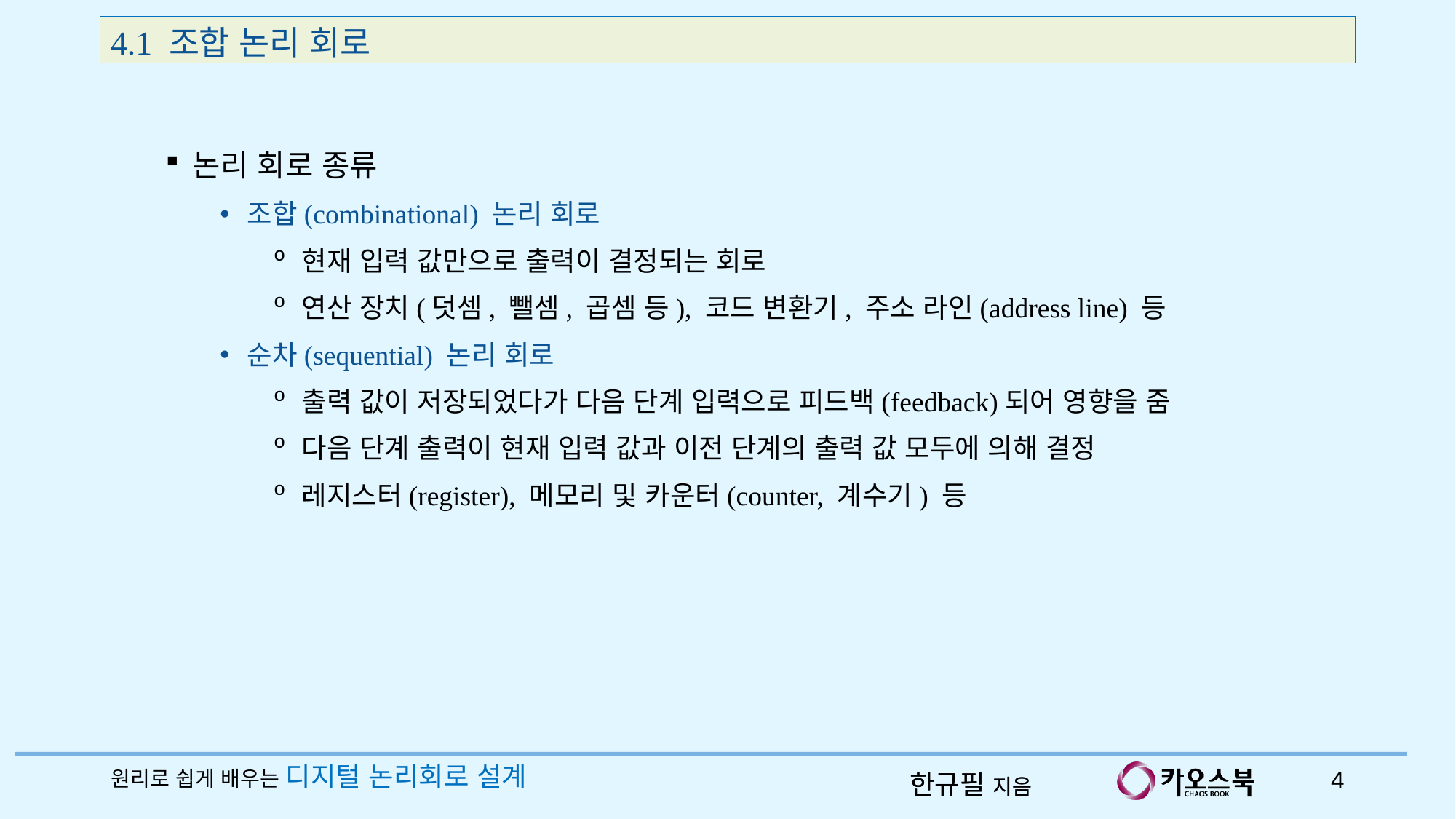

4.1 조합 논리 회로
논리 회로 종류
조합(combinational) 논리 회로
현재 입력 값만으로 출력이 결정되는 회로
연산 장치(덧셈, 뺄셈, 곱셈 등), 코드 변환기, 주소 라인(address line) 등
순차(sequential) 논리 회로
출력 값이 저장되었다가 다음 단계 입력으로 피드백(feedback)되어 영향을 줌
다음 단계 출력이 현재 입력 값과 이전 단계의 출력 값 모두에 의해 결정
레지스터(register), 메모리 및 카운터(counter, 계수기) 등
원리로 쉽게 배우는 디지털 논리회로 설계
4